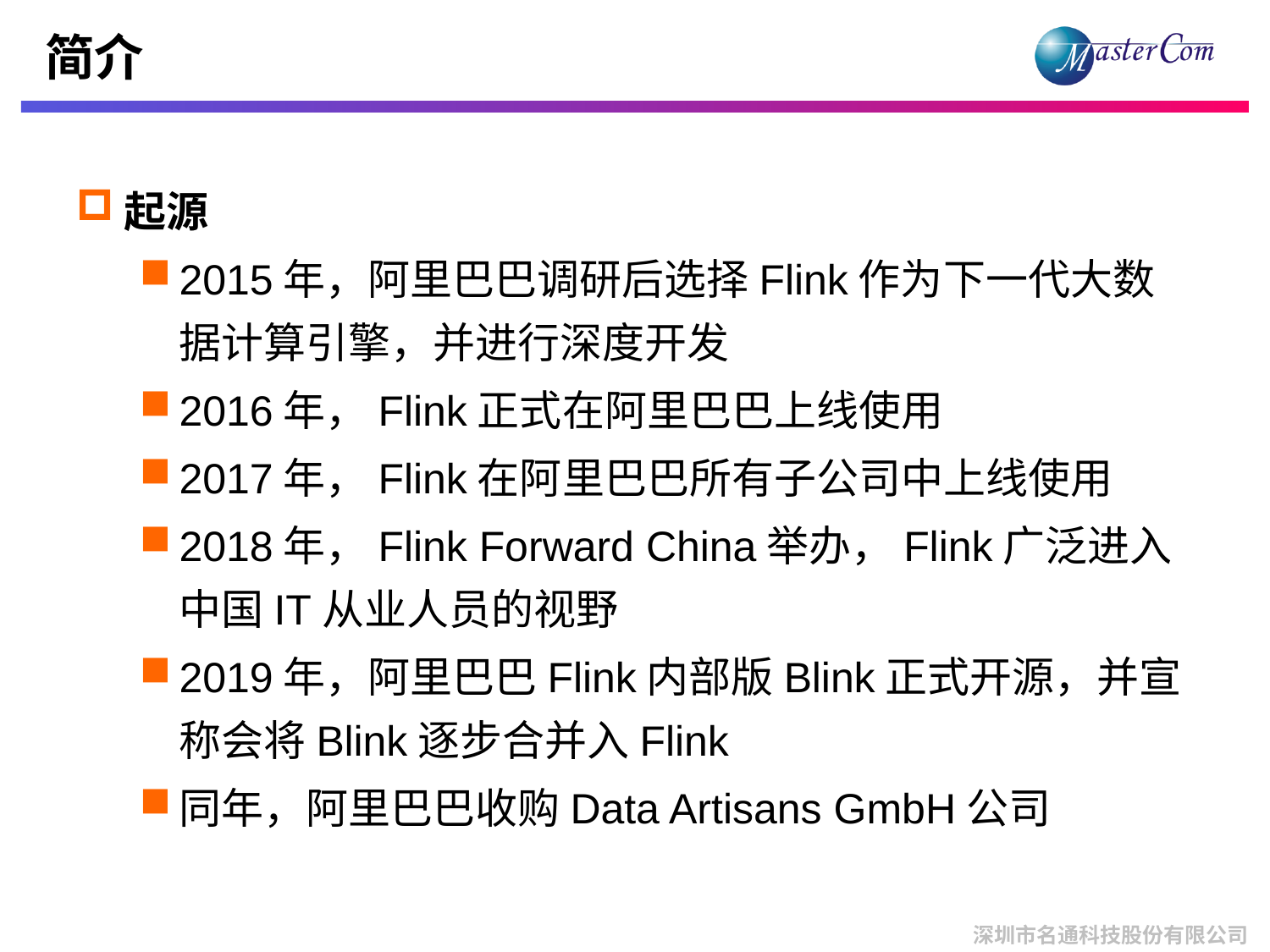

# 简介
起源
2015年，阿里巴巴调研后选择Flink作为下一代大数据计算引擎，并进行深度开发
2016年，Flink正式在阿里巴巴上线使用
2017年，Flink在阿里巴巴所有子公司中上线使用
2018年，Flink Forward China举办，Flink广泛进入中国IT从业人员的视野
2019年，阿里巴巴Flink内部版Blink正式开源，并宣称会将Blink逐步合并入Flink
同年，阿里巴巴收购Data Artisans GmbH公司